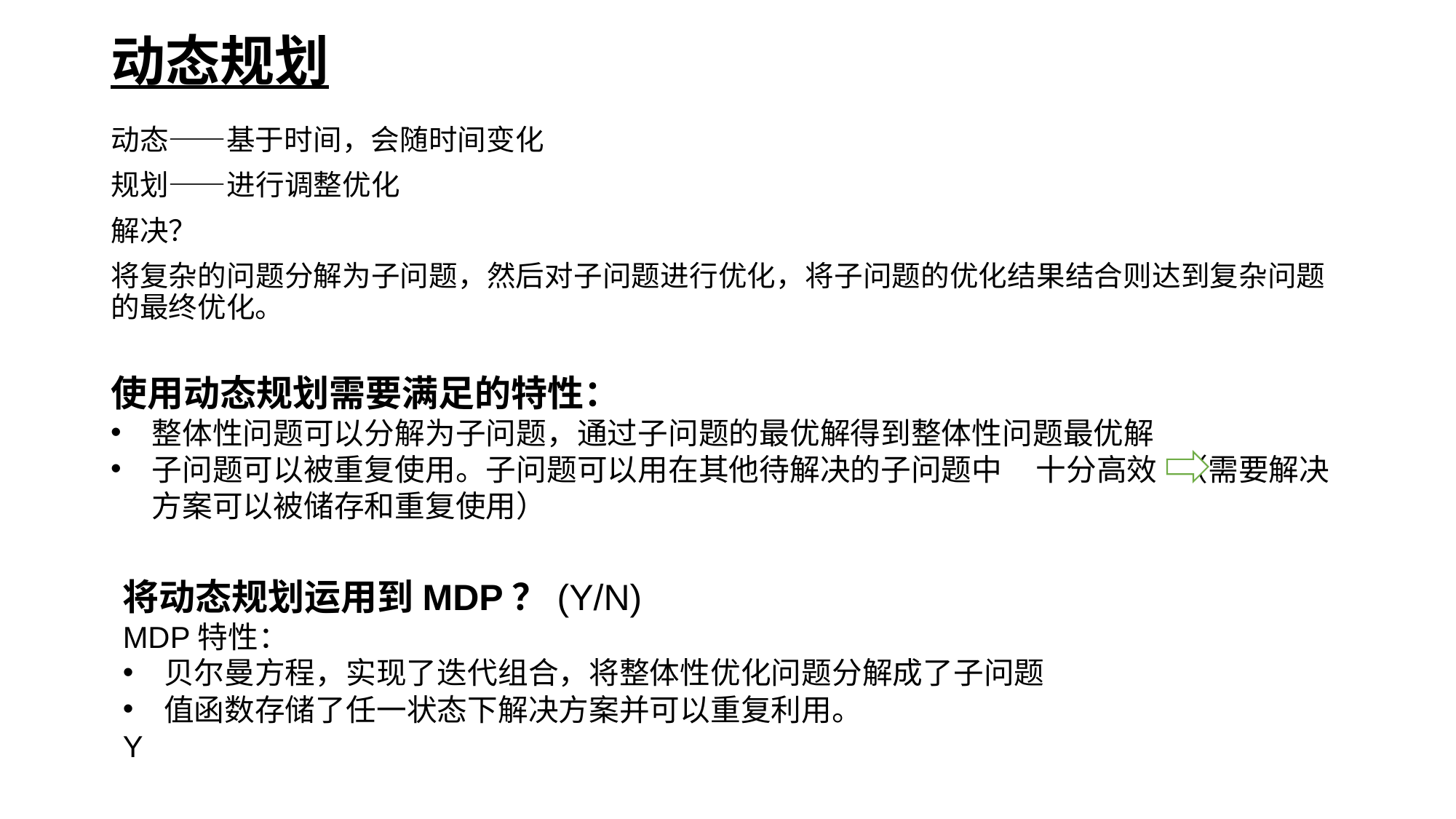

# 动态规划
动态——基于时间，会随时间变化
规划——进行调整优化
解决？
将复杂的问题分解为子问题，然后对子问题进行优化，将子问题的优化结果结合则达到复杂问题的最终优化。
使用动态规划需要满足的特性：
整体性问题可以分解为子问题，通过子问题的最优解得到整体性问题最优解
子问题可以被重复使用。子问题可以用在其他待解决的子问题中     十分高效   （需要解决方案可以被储存和重复使用）

将动态规划运用到MDP？(Y/N)
MDP特性：
贝尔曼方程，实现了迭代组合，将整体性优化问题分解成了子问题
值函数存储了任一状态下解决方案并可以重复利用。
Y